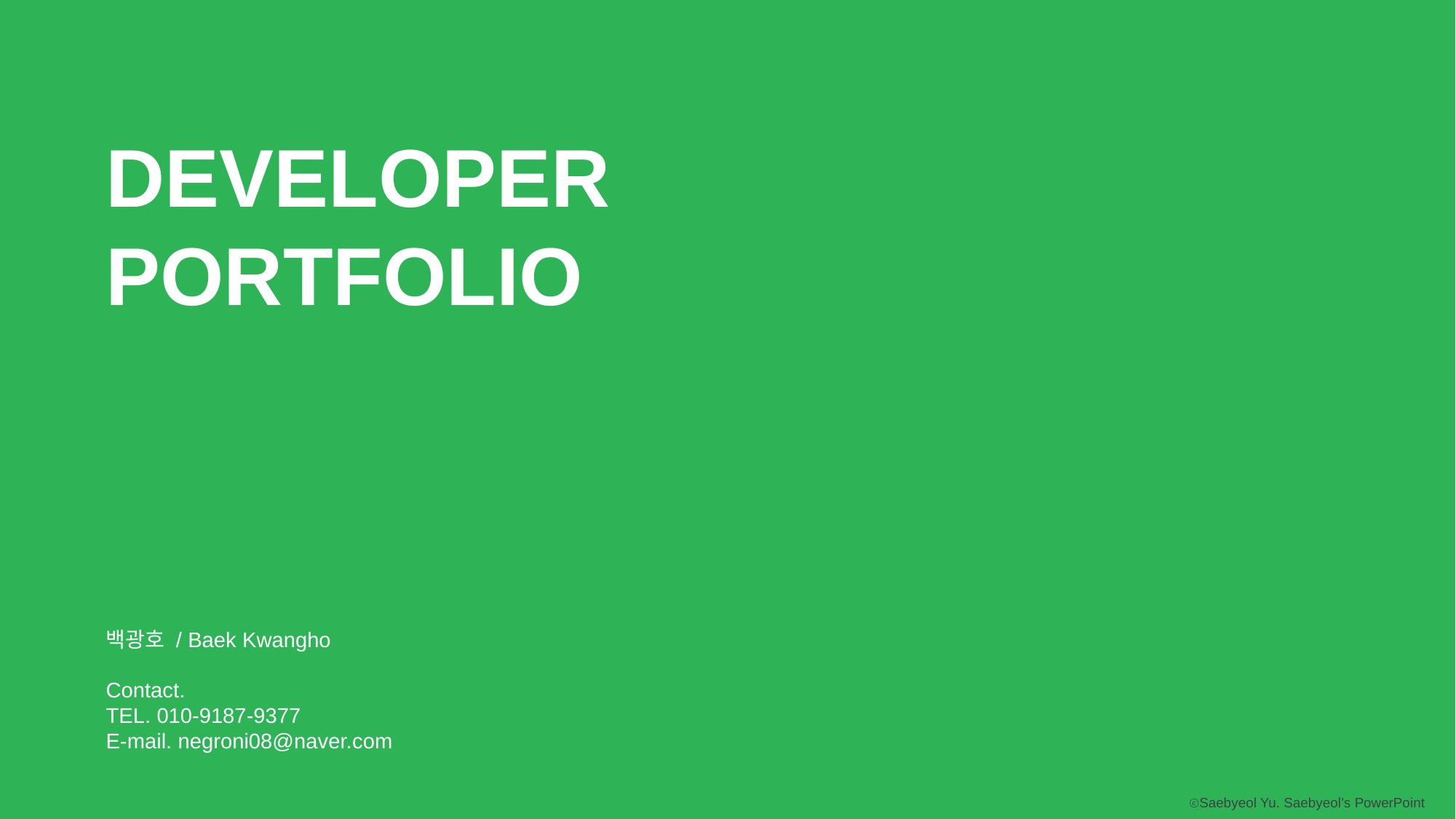

DEVELOPER
PORTFOLIO
백광호 / Baek Kwangho

Contact.
TEL. 010-9187-9377
E-mail. negroni08@naver.com